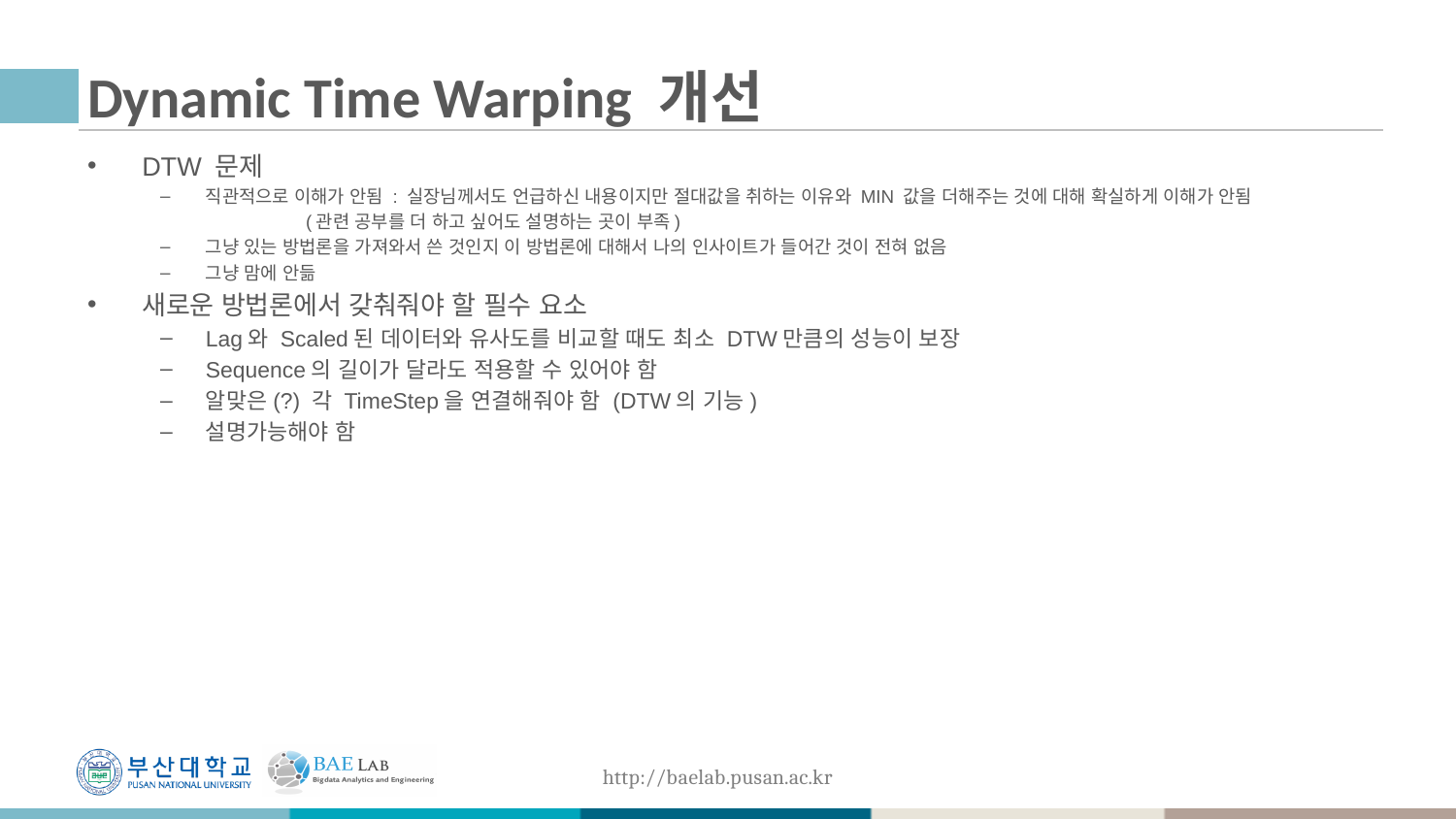

# Dynamic Time Warping 개선
DTW 문제
직관적으로 이해가 안됨 : 실장님께서도 언급하신 내용이지만 절대값을 취하는 이유와 MIN 값을 더해주는 것에 대해 확실하게 이해가 안됨
	(관련 공부를 더 하고 싶어도 설명하는 곳이 부족)
그냥 있는 방법론을 가져와서 쓴 것인지 이 방법론에 대해서 나의 인사이트가 들어간 것이 전혀 없음
그냥 맘에 안듦
새로운 방법론에서 갖춰줘야 할 필수 요소
Lag와 Scaled된 데이터와 유사도를 비교할 때도 최소 DTW만큼의 성능이 보장
Sequence의 길이가 달라도 적용할 수 있어야 함
알맞은(?) 각 TimeStep을 연결해줘야 함 (DTW의 기능)
설명가능해야 함